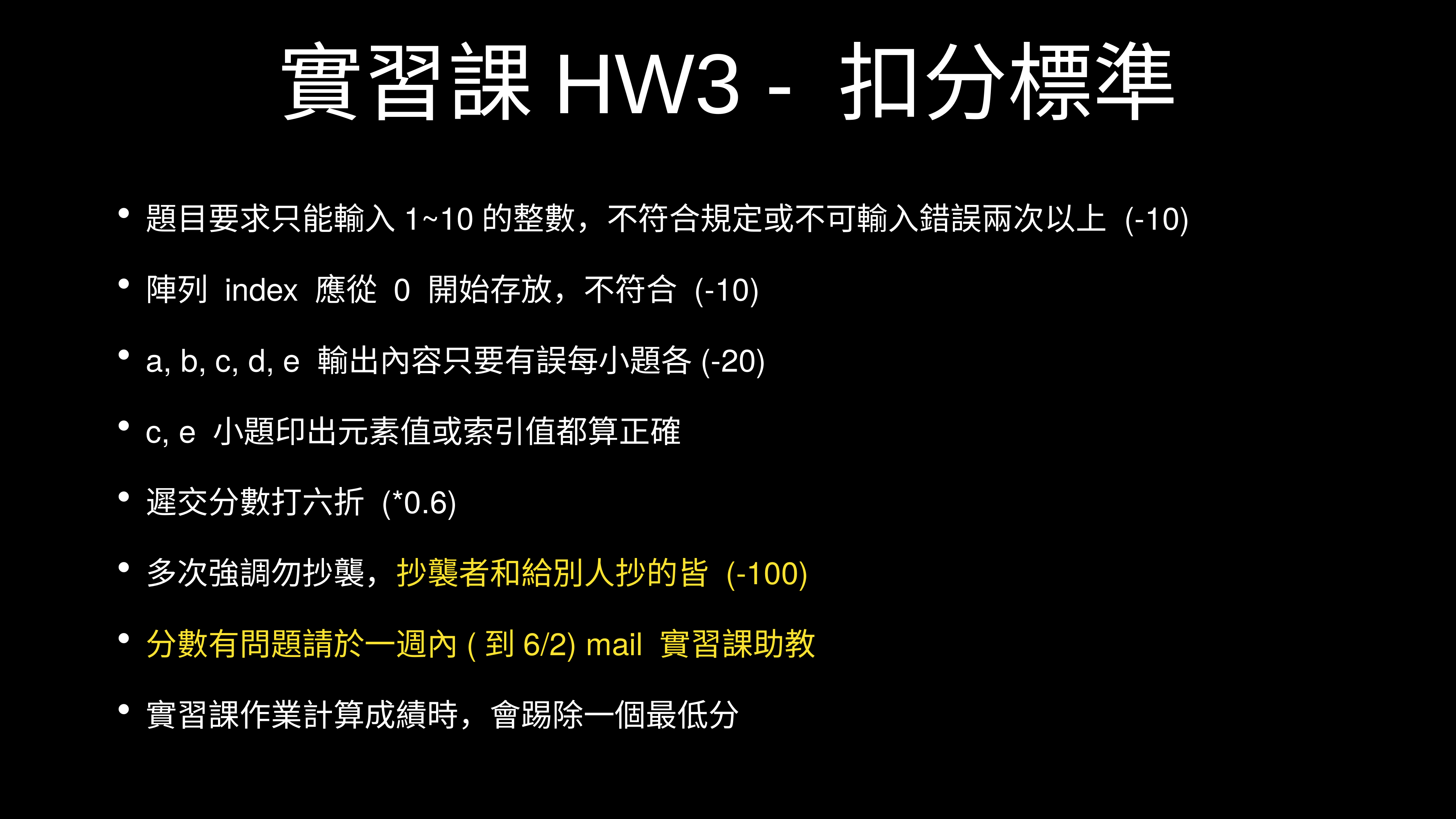

# 實習課HW3 - 扣分標準
題目要求只能輸入1~10的整數，不符合規定或不可輸入錯誤兩次以上 (-10)
陣列 index 應從 0 開始存放，不符合 (-10)
a, b, c, d, e 輸出內容只要有誤每小題各(-20)
c, e 小題印出元素值或索引值都算正確
遲交分數打六折 (*0.6)
多次強調勿抄襲，抄襲者和給別人抄的皆 (-100)
分數有問題請於一週內(到6/2) mail 實習課助教
實習課作業計算成績時，會踢除一個最低分